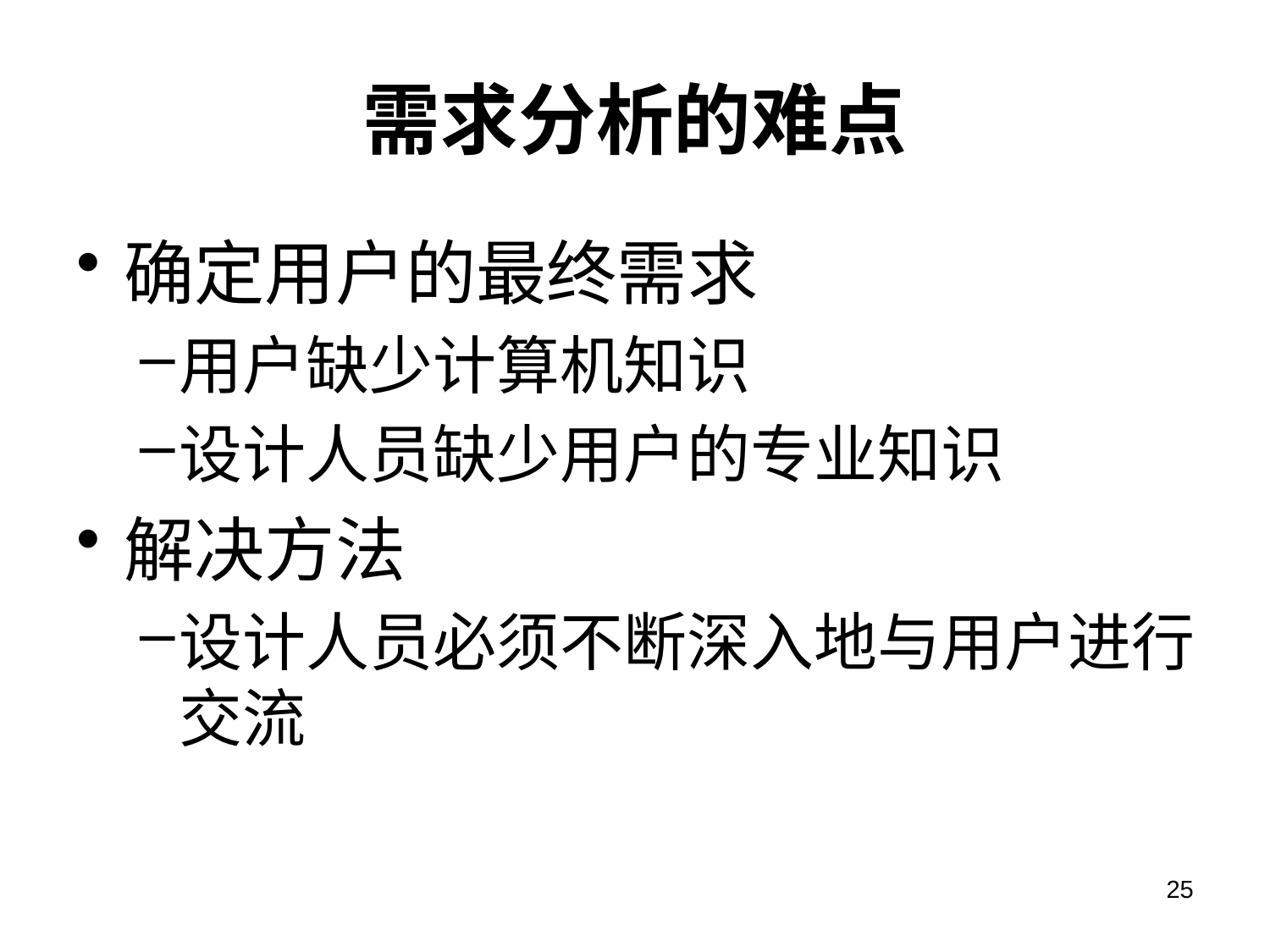

# 需求分析的难点
确定用户的最终需求
用户缺少计算机知识
设计人员缺少用户的专业知识
解决方法
设计人员必须不断深入地与用户进行交流

25